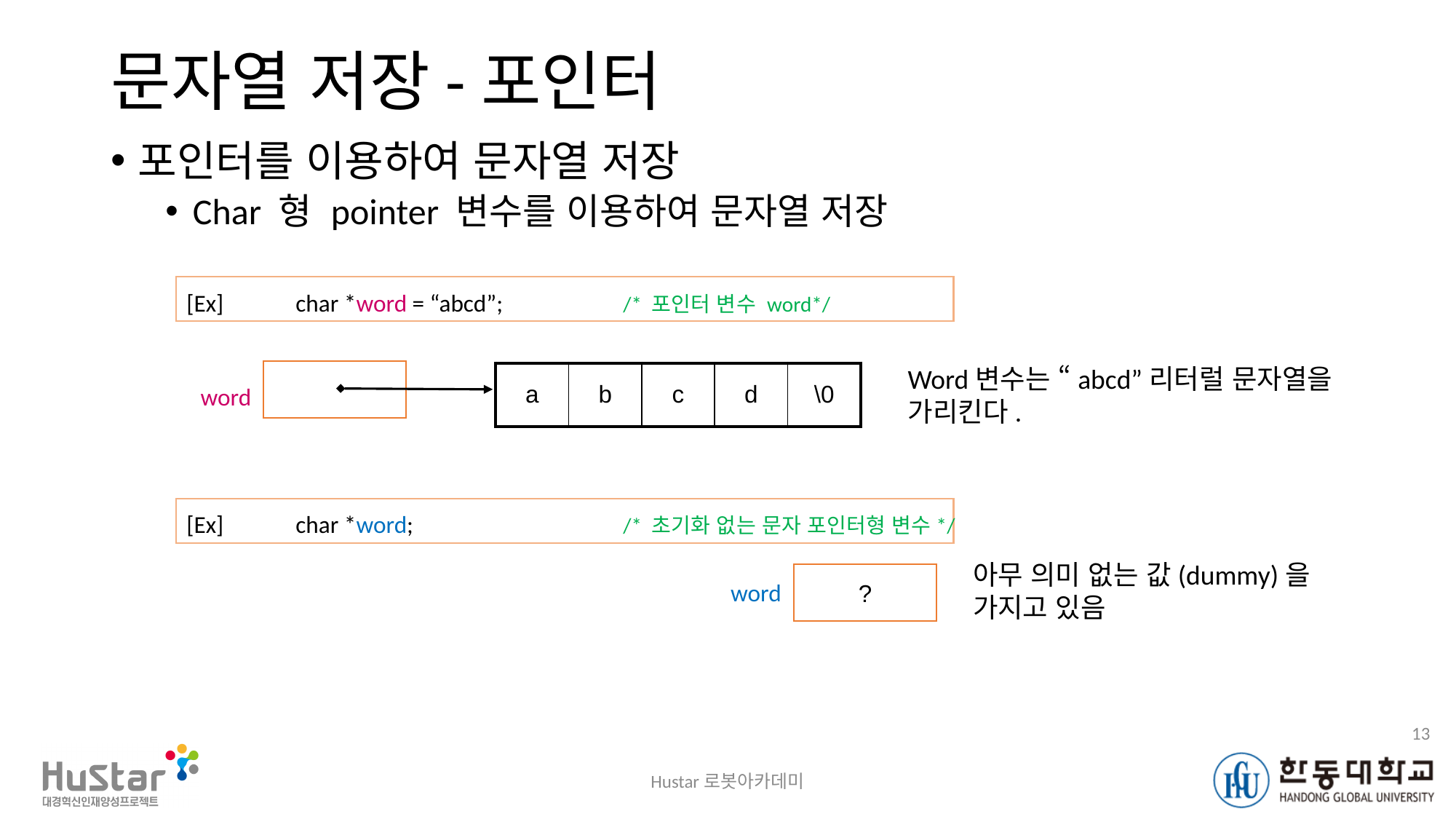

# 문자열 저장-포인터
포인터를 이용하여 문자열 저장
Char 형 pointer 변수를 이용하여 문자열 저장

[Ex] 	char *word = “abcd”;		/* 포인터 변수 word*/
Word변수는 “abcd”리터럴 문자열을 가리킨다.

| a | b | c | d | \0 |
| --- | --- | --- | --- | --- |
word

[Ex] 	char *word;     		/* 초기화 없는 문자 포인터형 변수*/
아무 의미 없는 값(dummy)을 가지고 있음
?
word
13
Hustar로봇아카데미